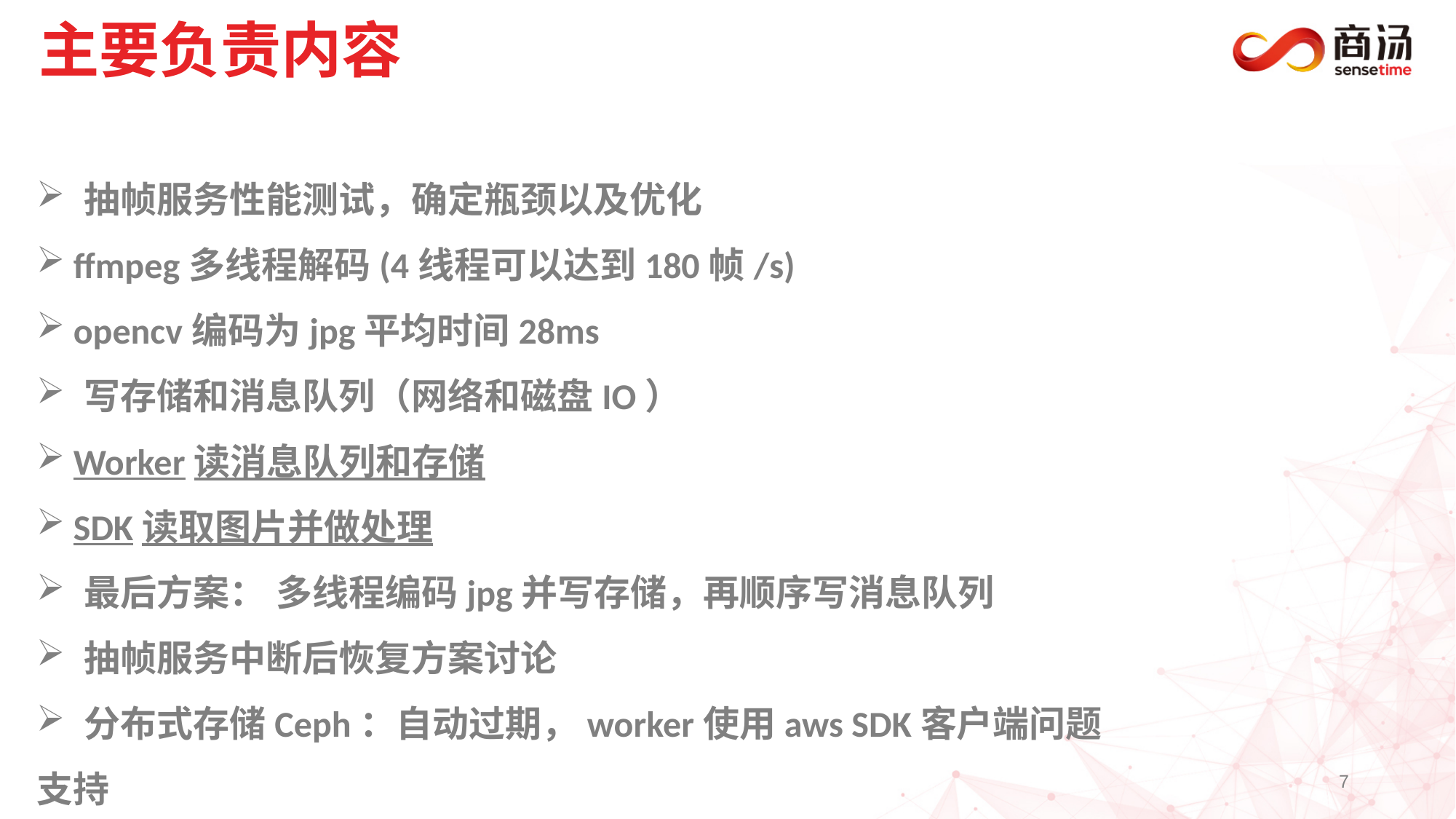

主要负责内容
 抽帧服务性能测试，确定瓶颈以及优化
 ffmpeg多线程解码(4线程可以达到180帧/s)
 opencv编码为jpg平均时间28ms
 写存储和消息队列（网络和磁盘IO）
 Worker读消息队列和存储
 SDK读取图片并做处理
 最后方案： 多线程编码jpg并写存储，再顺序写消息队列
 抽帧服务中断后恢复方案讨论
 分布式存储Ceph：自动过期，worker使用aws SDK客户端问题支持
7